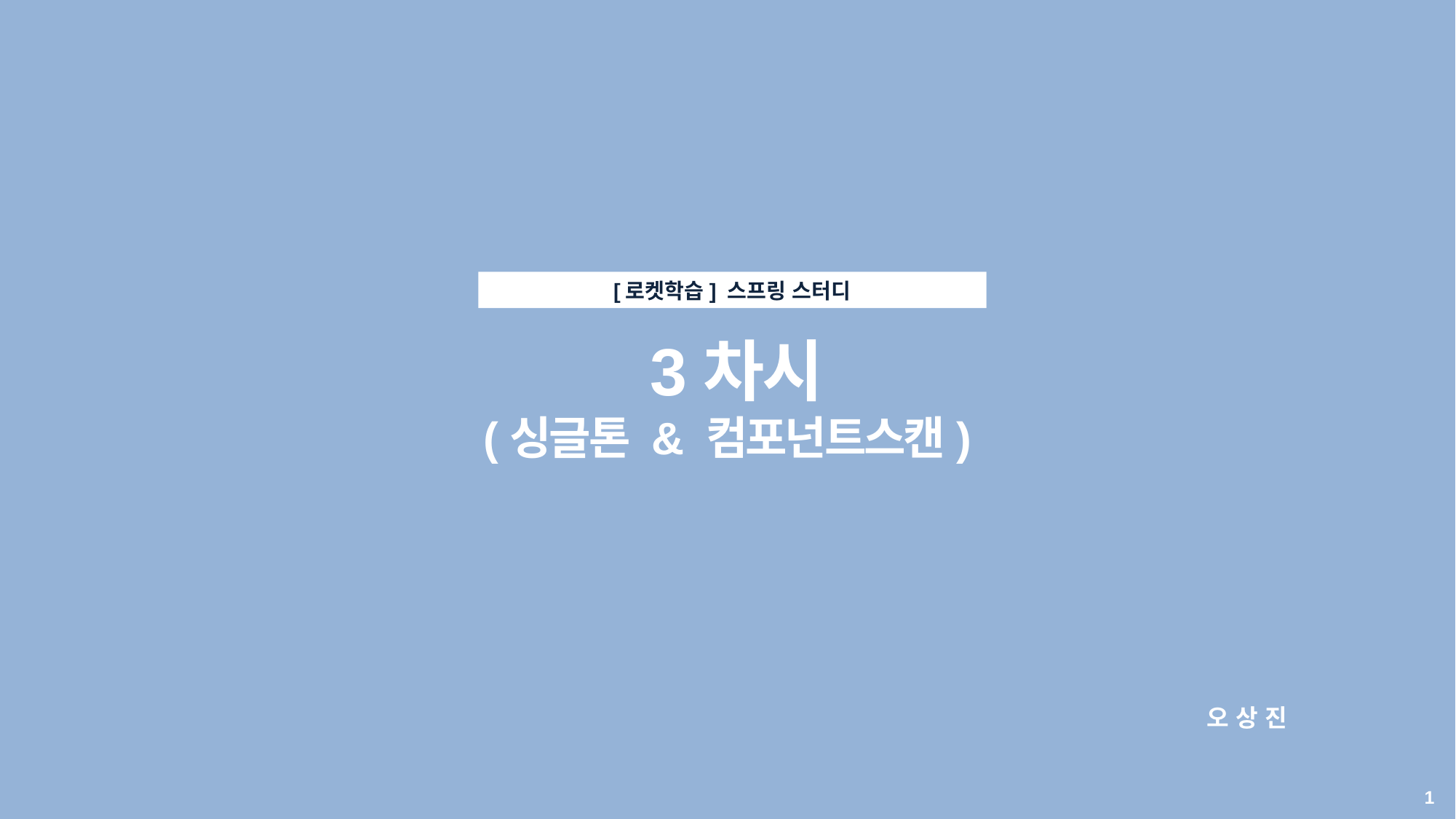

[로켓학습] 스프링 스터디
 3차시
(싱글톤 & 컴포넌트스캔)
오 상 진
1